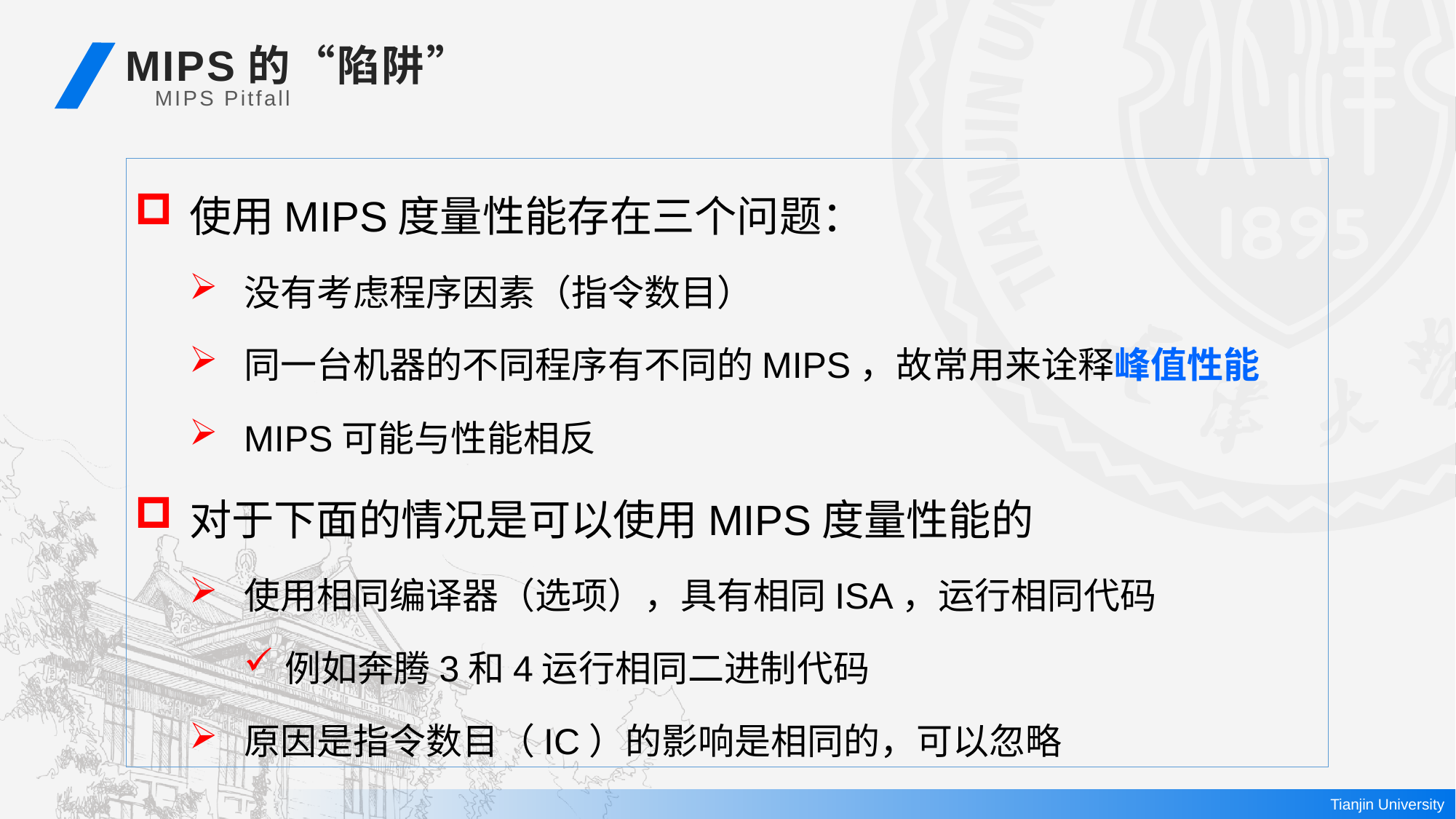

MIPS的“陷阱”
   MIPS Pitfall
使用MIPS度量性能存在三个问题：
没有考虑程序因素（指令数目）
同一台机器的不同程序有不同的MIPS，故常用来诠释峰值性能
MIPS可能与性能相反
对于下面的情况是可以使用MIPS度量性能的
使用相同编译器（选项），具有相同ISA，运行相同代码
例如奔腾3和4运行相同二进制代码
原因是指令数目（IC）的影响是相同的，可以忽略